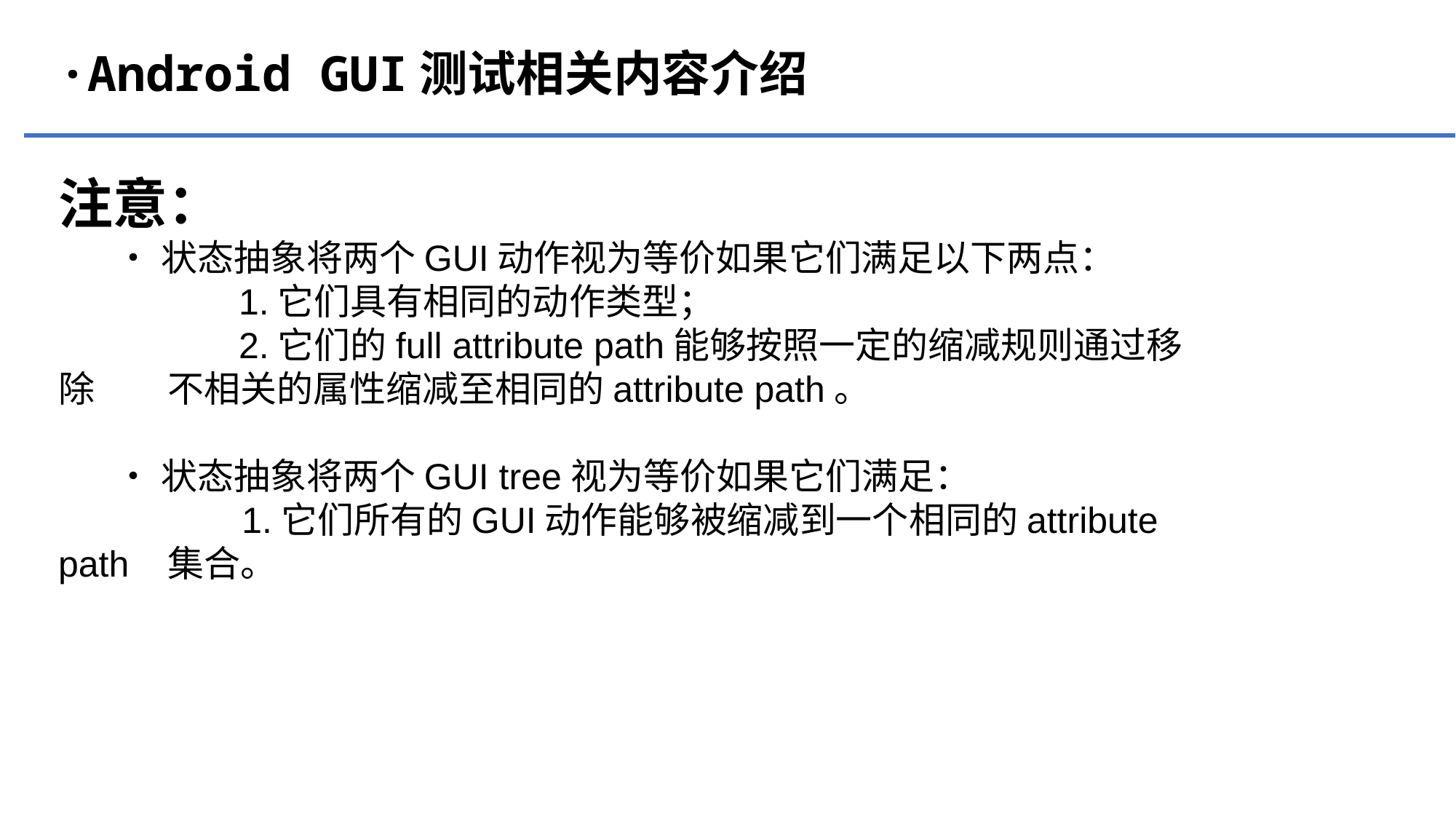

·Android GUI测试相关内容介绍
注意：
       •状态抽象将两个GUI动作视为等价如果它们满足以下两点：
	       1.它们具有相同的动作类型；
	       2.它们的full attribute path能够按照一定的缩减规则通过移除	不相关的属性缩减至相同的attribute path。

       •状态抽象将两个GUI tree视为等价如果它们满足：
                  1.它们所有的GUI动作能够被缩减到一个相同的attribute path	集合。